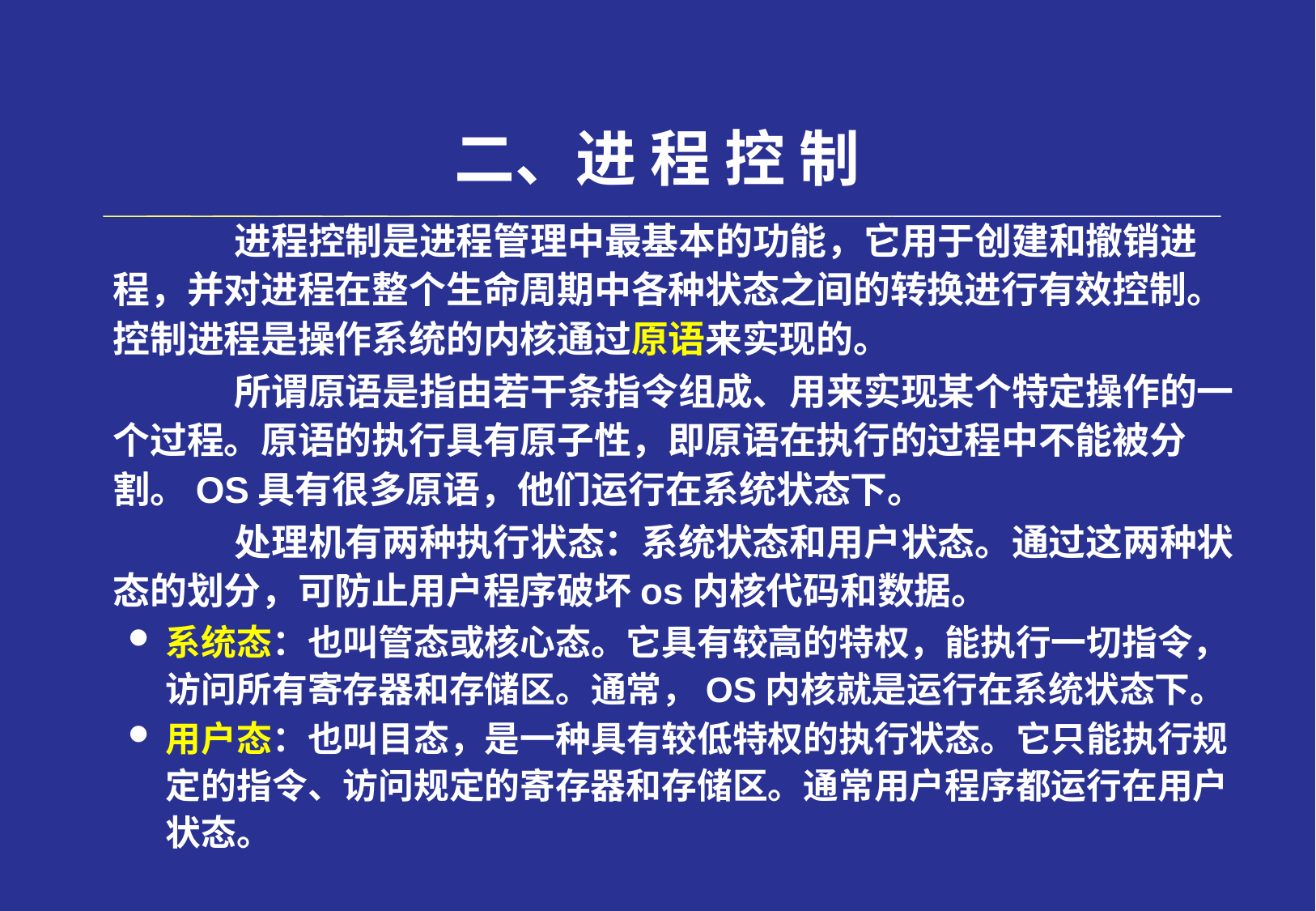

# 二、进 程 控 制
		进程控制是进程管理中最基本的功能，它用于创建和撤销进程，并对进程在整个生命周期中各种状态之间的转换进行有效控制。控制进程是操作系统的内核通过原语来实现的。
		所谓原语是指由若干条指令组成、用来实现某个特定操作的一个过程。原语的执行具有原子性，即原语在执行的过程中不能被分割。OS具有很多原语，他们运行在系统状态下。
		处理机有两种执行状态：系统状态和用户状态。通过这两种状态的划分，可防止用户程序破坏os内核代码和数据。
系统态：也叫管态或核心态。它具有较高的特权，能执行一切指令，访问所有寄存器和存储区。通常，OS内核就是运行在系统状态下。
用户态：也叫目态，是一种具有较低特权的执行状态。它只能执行规定的指令、访问规定的寄存器和存储区。通常用户程序都运行在用户状态。